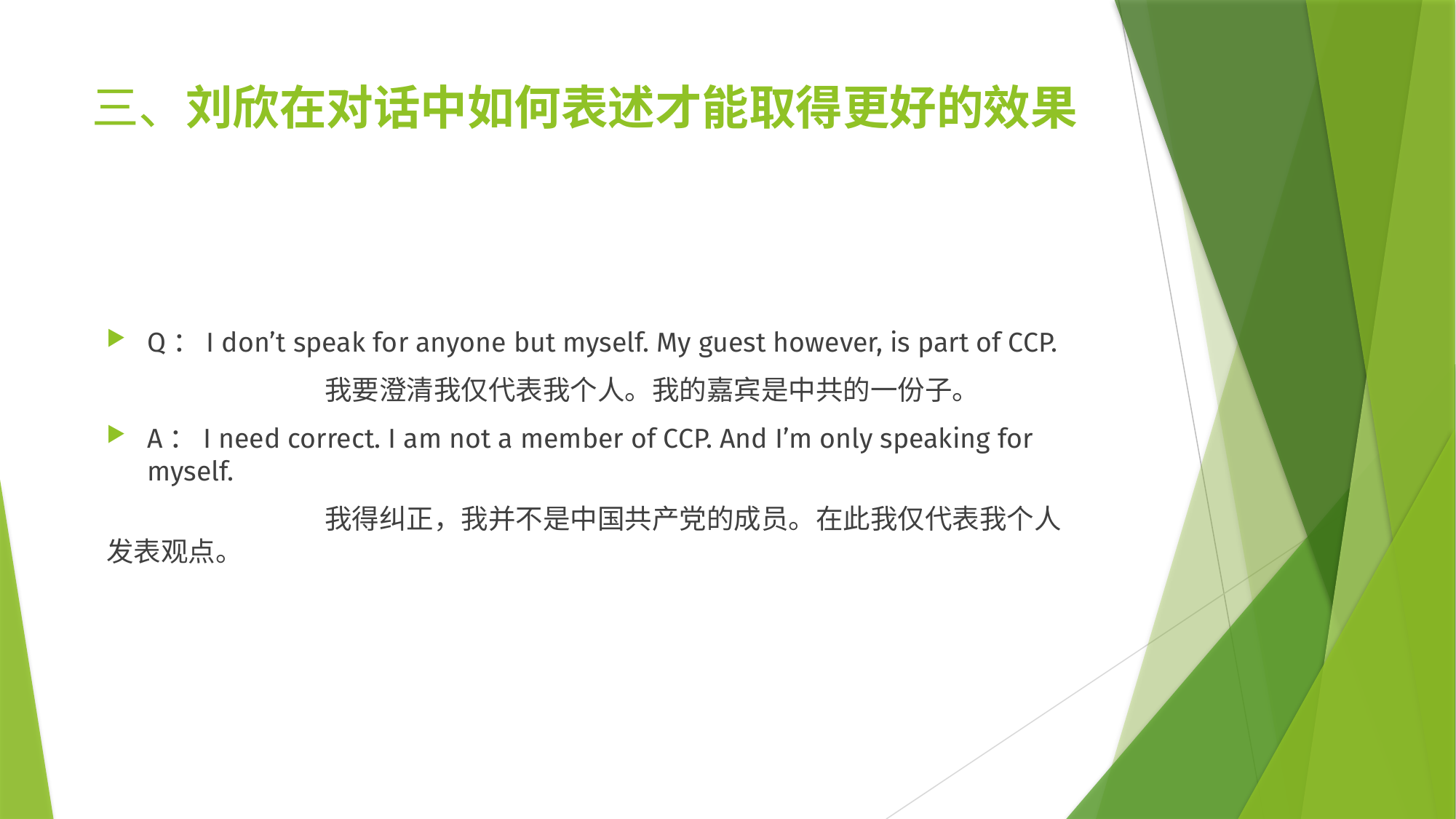

# 三、刘欣在对话中如何表述才能取得更好的效果
Q：I don’t speak for anyone but myself. My guest however, is part of CCP.
		我要澄清我仅代表我个人。我的嘉宾是中共的一份子。
A：I need correct. I am not a member of CCP. And I’m only speaking for myself.
		我得纠正，我并不是中国共产党的成员。在此我仅代表我个人发表观点。